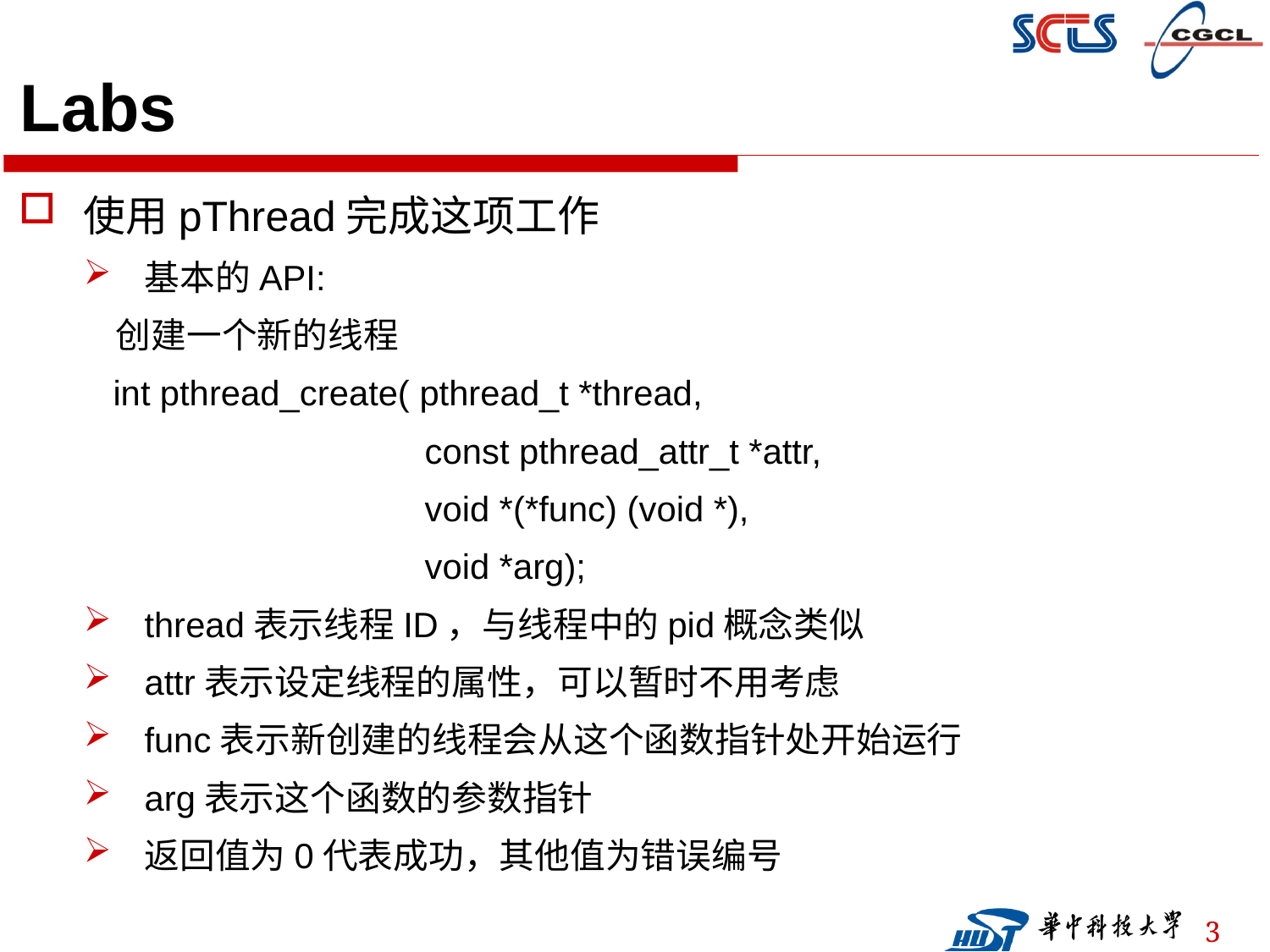

# Labs
使用pThread完成这项工作
基本的API:
   创建一个新的线程
   int pthread_create( pthread_t *thread,
                                   const pthread_attr_t *attr,
                                   void *(*func) (void *),
                                   void *arg);
thread表示线程ID，与线程中的pid概念类似
attr表示设定线程的属性，可以暂时不用考虑
func表示新创建的线程会从这个函数指针处开始运行
arg表示这个函数的参数指针
返回值为0代表成功，其他值为错误编号